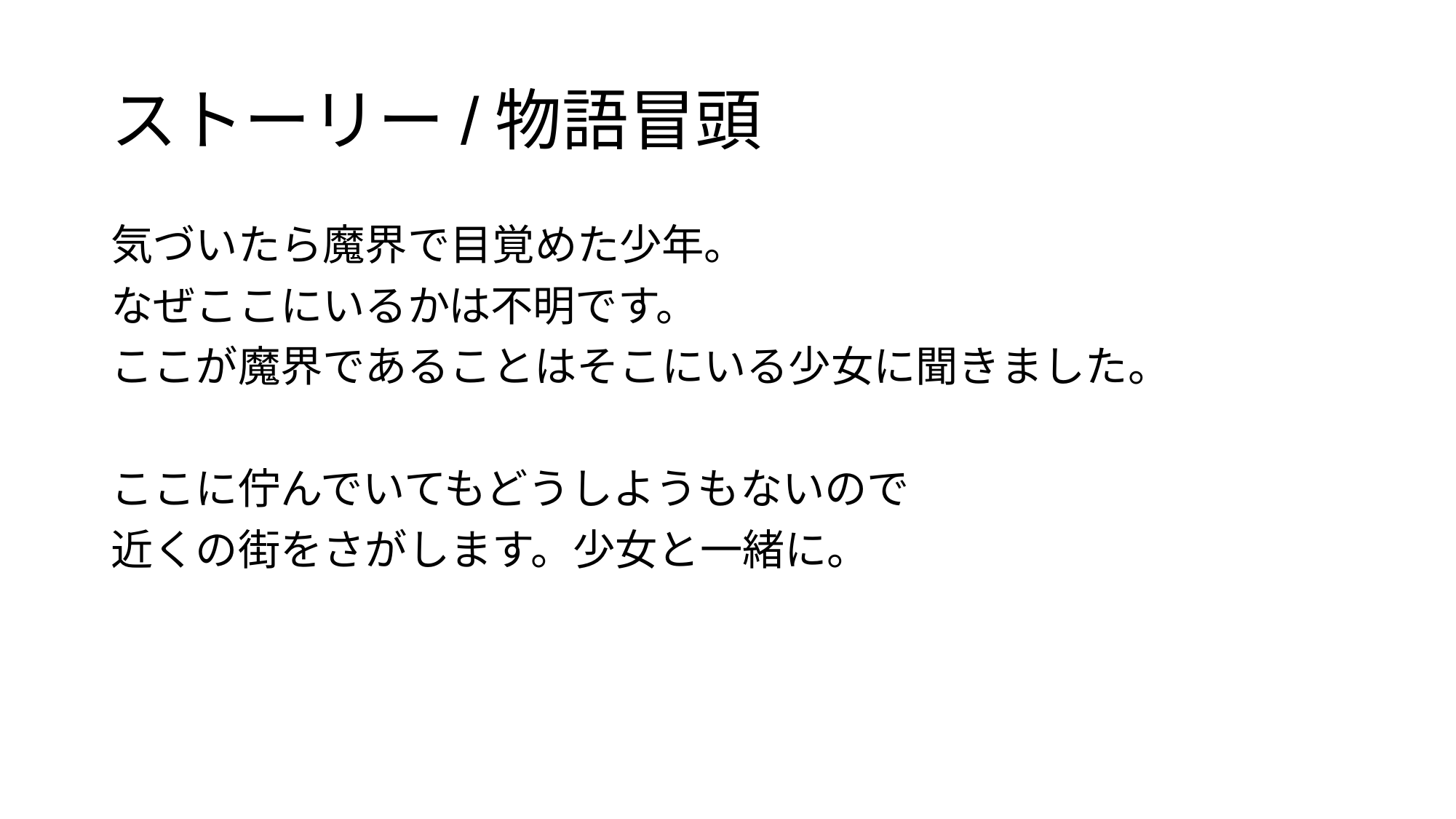

# ストーリー/物語冒頭
気づいたら魔界で目覚めた少年。
なぜここにいるかは不明です。
ここが魔界であることはそこにいる少女に聞きました。

ここに佇んでいてもどうしようもないので
近くの街をさがします。少女と一緒に。